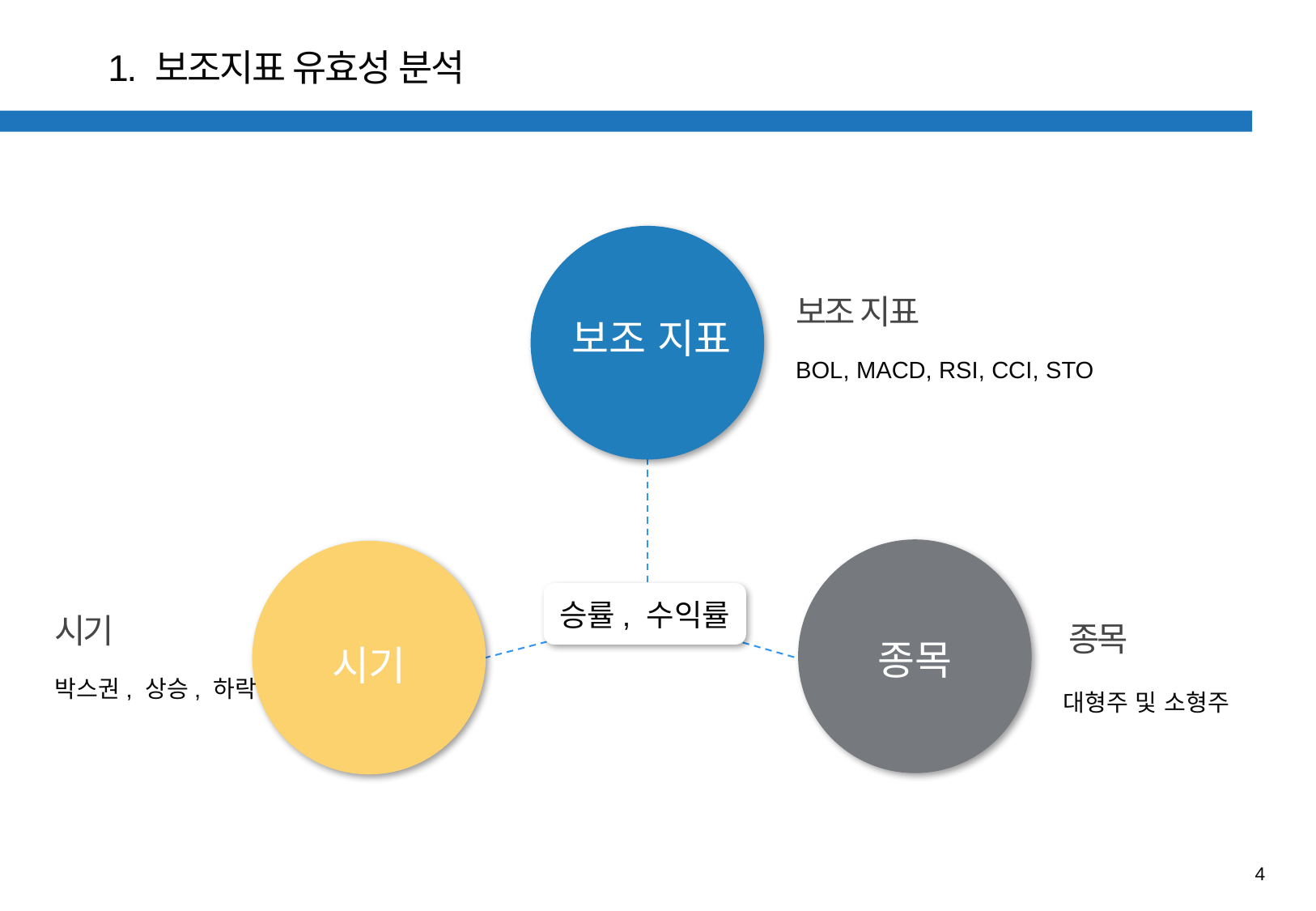

1. 보조지표 유효성 분석

보조 지표
BOL, MACD, RSI, CCI, STO
보조 지표

승률, 수익률
시기
박스권, 상승, 하락
종목
대형주 및 소형주
종목
시기